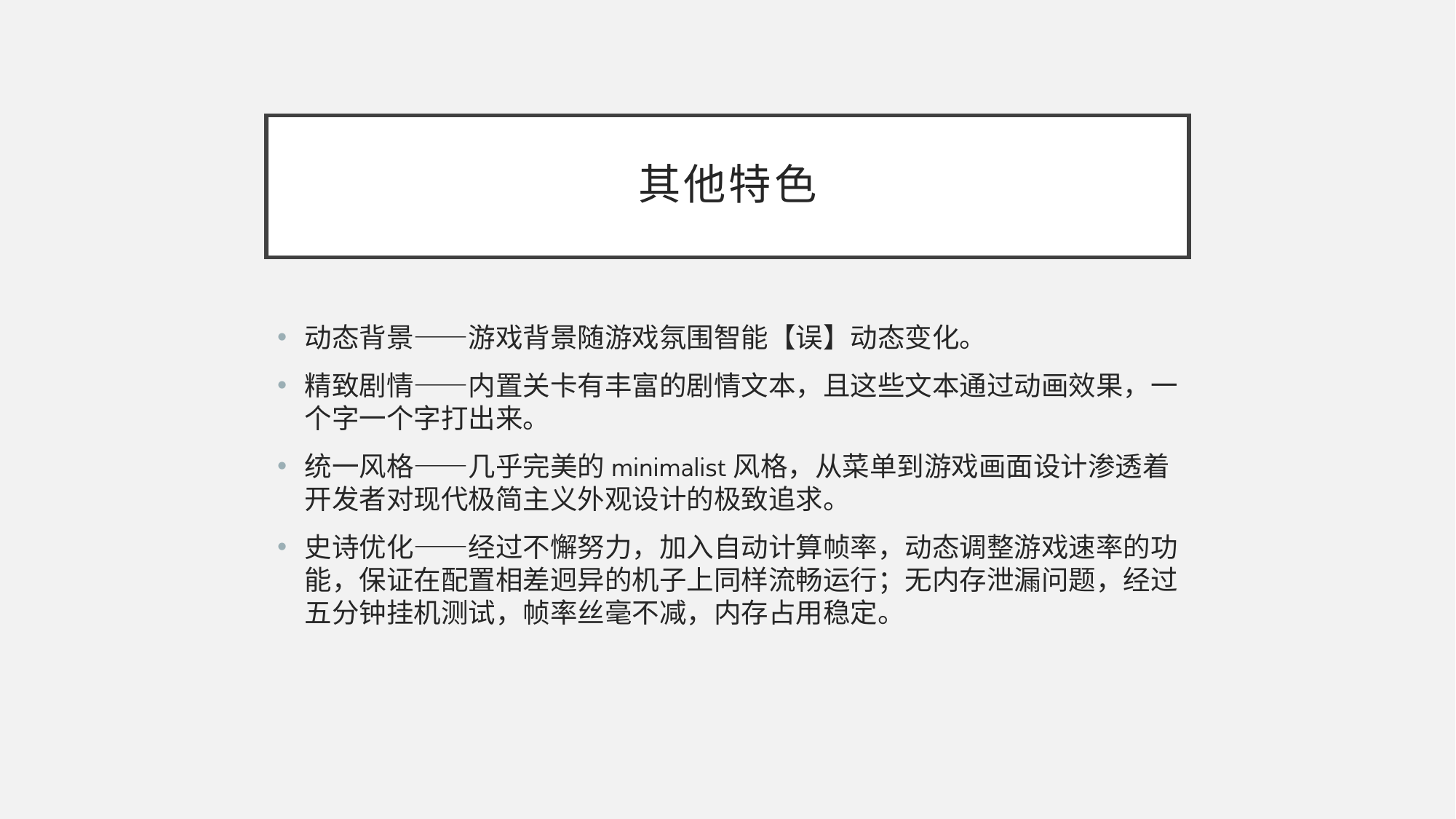

# 其他特色
动态背景——游戏背景随游戏氛围智能【误】动态变化。
精致剧情——内置关卡有丰富的剧情文本，且这些文本通过动画效果，一个字一个字打出来。
统一风格——几乎完美的minimalist风格，从菜单到游戏画面设计渗透着开发者对现代极简主义外观设计的极致追求。
史诗优化——经过不懈努力，加入自动计算帧率，动态调整游戏速率的功能，保证在配置相差迥异的机子上同样流畅运行；无内存泄漏问题，经过五分钟挂机测试，帧率丝毫不减，内存占用稳定。